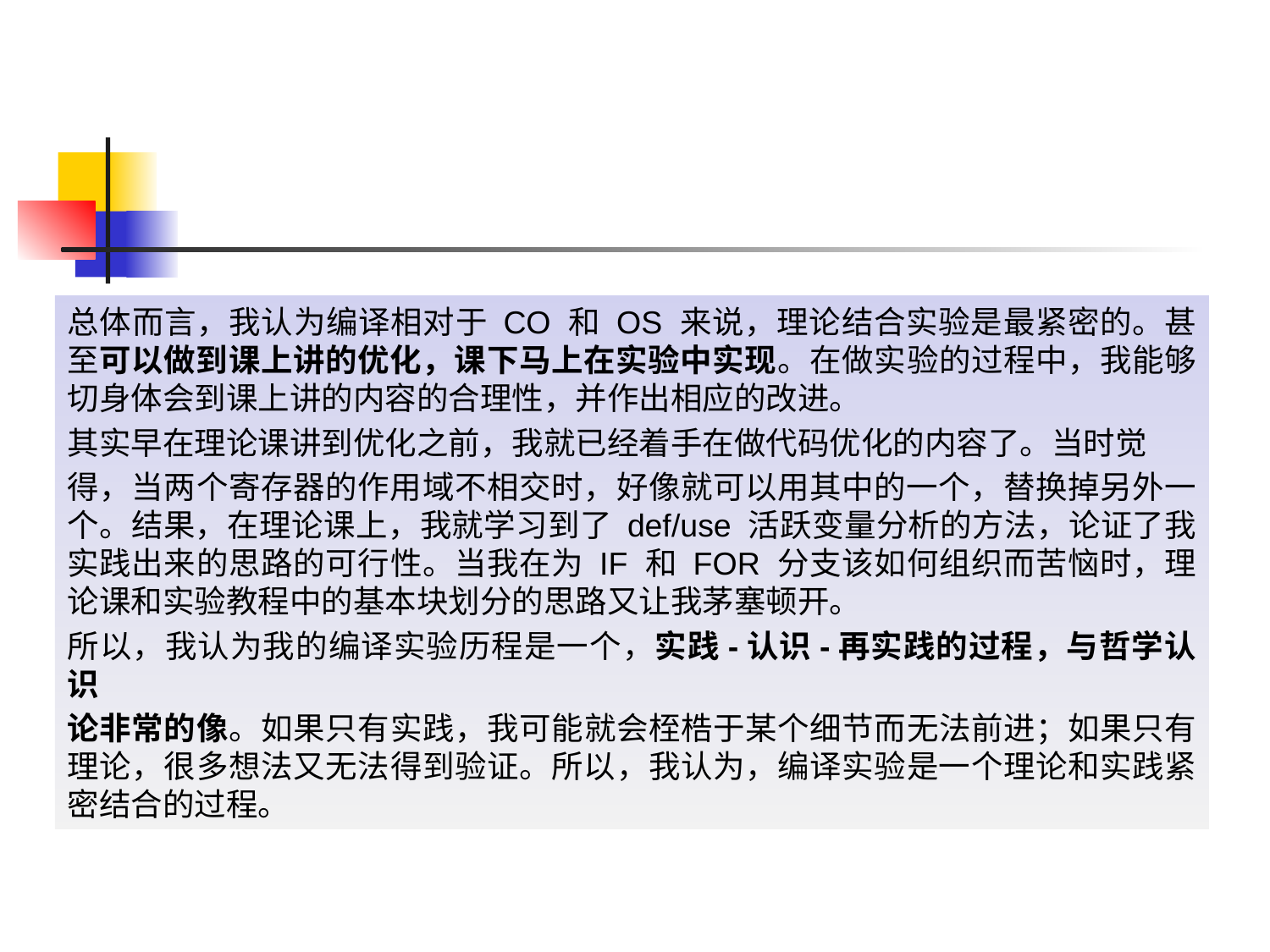

总体而言，我认为编译相对于 CO 和 OS 来说，理论结合实验是最紧密的。甚至可以做到课上讲的优化，课下马上在实验中实现。在做实验的过程中，我能够切身体会到课上讲的内容的合理性，并作出相应的改进。
其实早在理论课讲到优化之前，我就已经着手在做代码优化的内容了。当时觉
得，当两个寄存器的作用域不相交时，好像就可以用其中的一个，替换掉另外一个。结果，在理论课上，我就学习到了 def/use 活跃变量分析的方法，论证了我实践出来的思路的可行性。当我在为 IF 和 FOR 分支该如何组织而苦恼时，理论课和实验教程中的基本块划分的思路又让我茅塞顿开。
所以，我认为我的编译实验历程是一个，实践-认识-再实践的过程，与哲学认识
论非常的像。如果只有实践，我可能就会桎梏于某个细节而无法前进；如果只有理论，很多想法又无法得到验证。所以，我认为，编译实验是一个理论和实践紧密结合的过程。